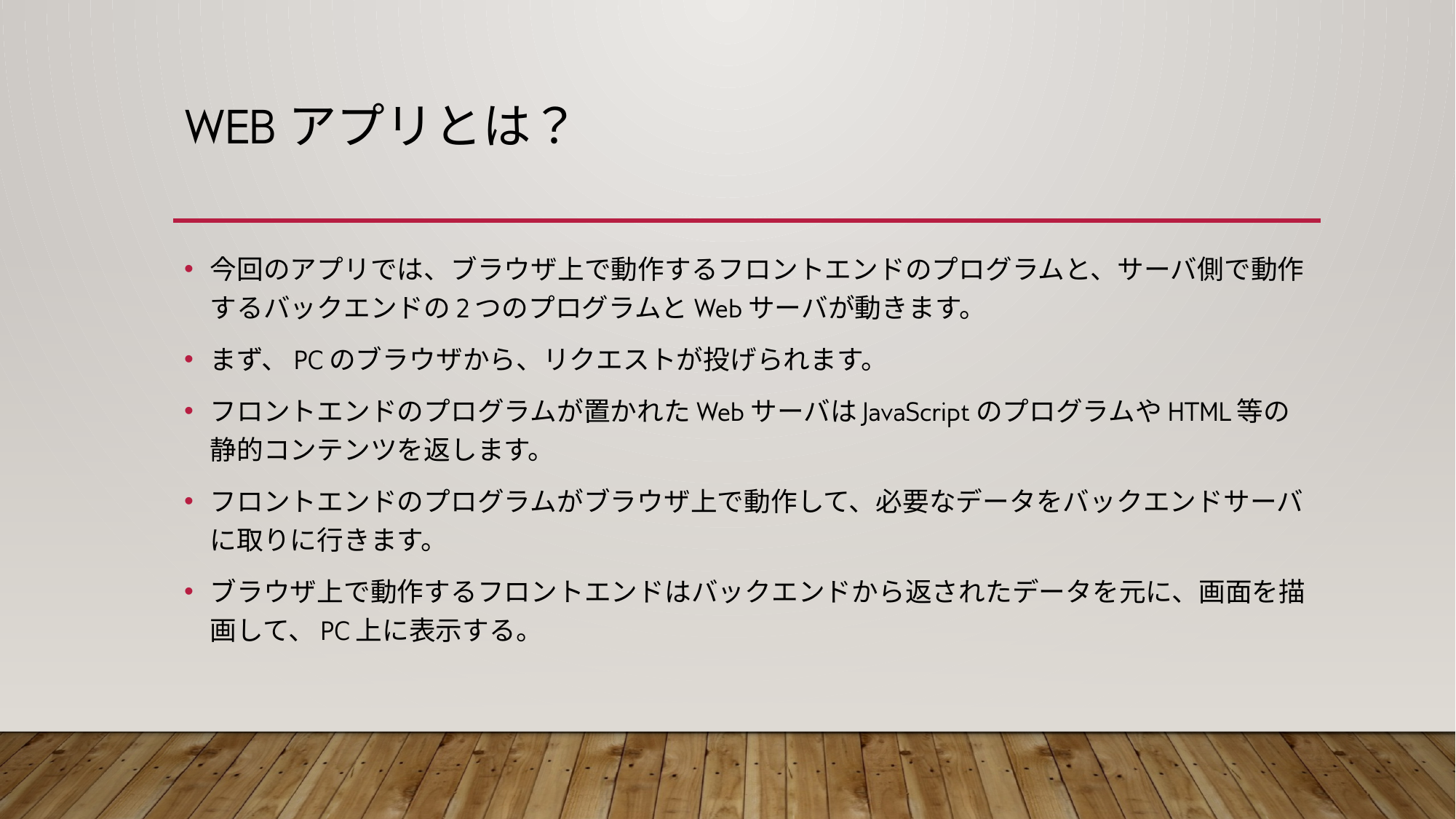

# Webアプリとは？
今回のアプリでは、ブラウザ上で動作するフロントエンドのプログラムと、サーバ側で動作するバックエンドの2つのプログラムとWebサーバが動きます。
まず、PCのブラウザから、リクエストが投げられます。
フロントエンドのプログラムが置かれたWebサーバはJavaScriptのプログラムやHTML等の静的コンテンツを返します。
フロントエンドのプログラムがブラウザ上で動作して、必要なデータをバックエンドサーバに取りに行きます。
ブラウザ上で動作するフロントエンドはバックエンドから返されたデータを元に、画面を描画して、PC上に表示する。